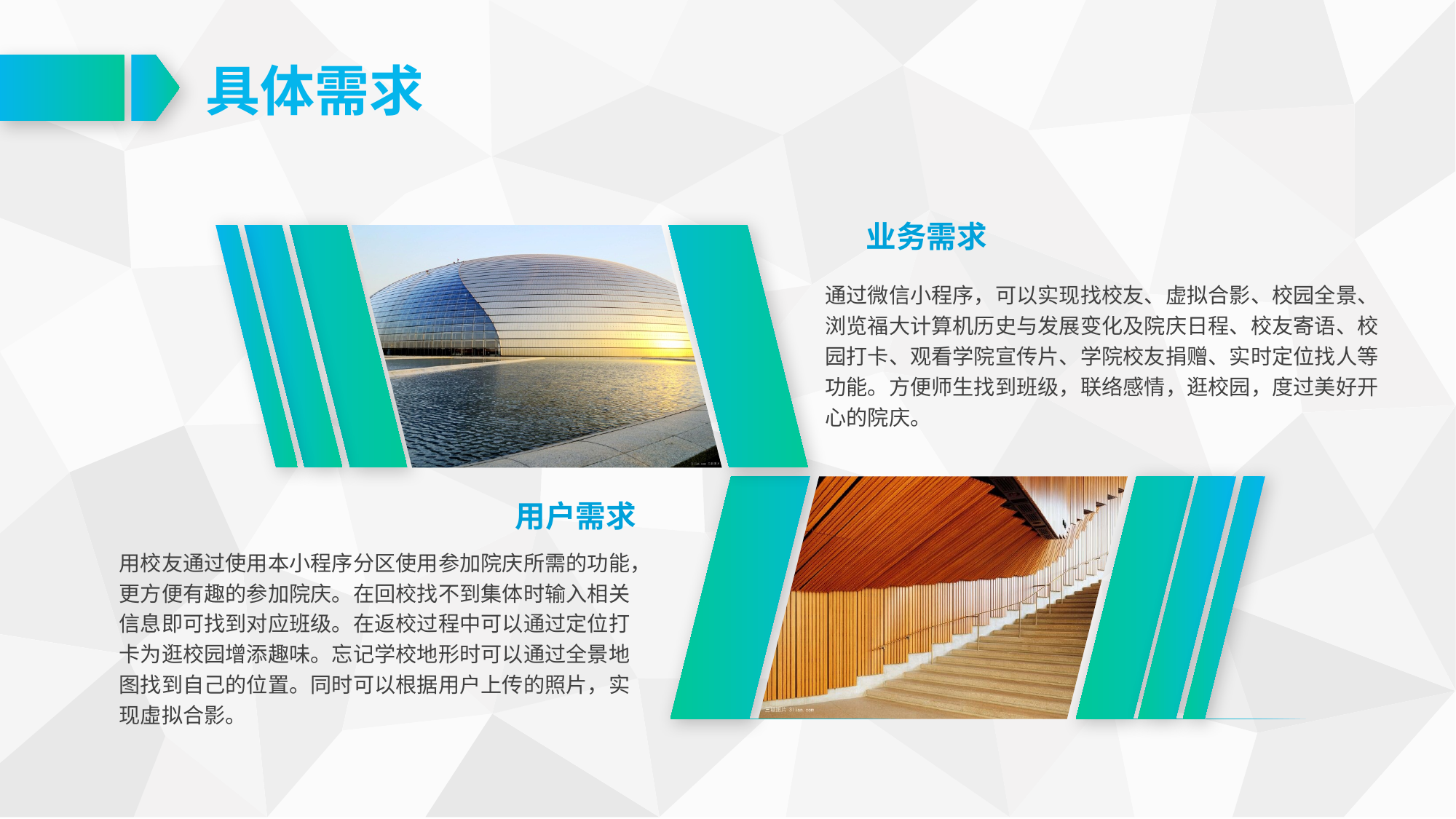

具体需求
业务需求

通过微信小程序，可以实现找校友、虚拟合影、校园全景、浏览福大计算机历史与发展变化及院庆日程、校友寄语、校园打卡、观看学院宣传片、学院校友捐赠、实时定位找人等功能。方便师生找到班级，联络感情，逛校园，度过美好开心的院庆。

用户需求
用校友通过使用本小程序分区使用参加院庆所需的功能，更方便有趣的参加院庆。在回校找不到集体时输入相关信息即可找到对应班级。在返校过程中可以通过定位打卡为逛校园增添趣味。忘记学校地形时可以通过全景地图找到自己的位置。同时可以根据用户上传的照片，实现虛拟合影。